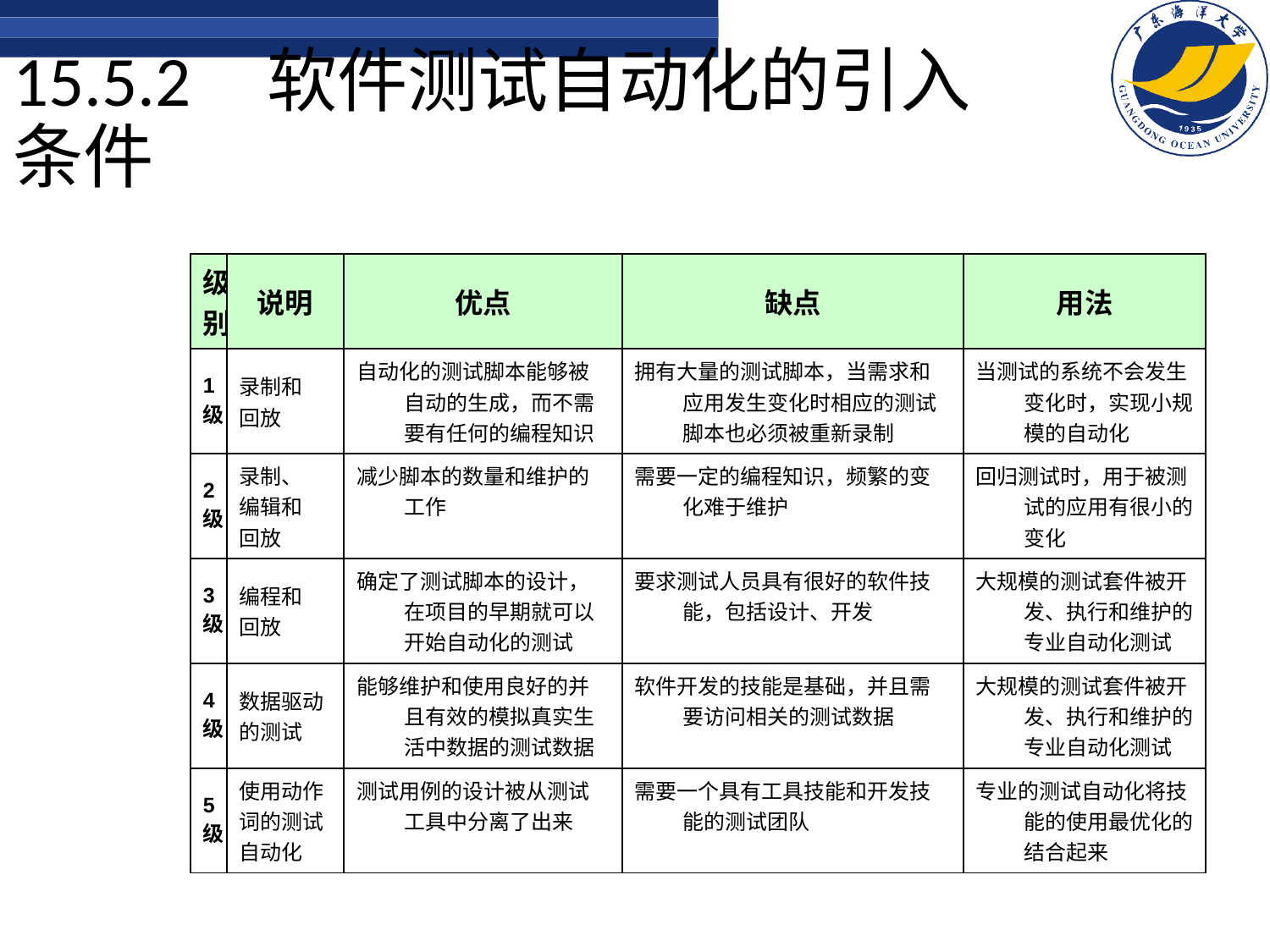

# 15.5.2	软件测试自动化的引入条件
| 级 别 | 说明 | 优点 | 缺点 | 用法 |
| --- | --- | --- | --- | --- |
| 1 级 | 录制和 回放 | 自动化的测试脚本能够被自动的生成，而不需要有任何的编程知识 | 拥有大量的测试脚本，当需求和应用发生变化时相应的测试脚本也必须被重新录制 | 当测试的系统不会发生变化时，实现小规模的自动化 |
| 2 级 | 录制、 编辑和 回放 | 减少脚本的数量和维护的工作 | 需要一定的编程知识，频繁的变化难于维护 | 回归测试时，用于被测试的应用有很小的变化 |
| 3 级 | 编程和 回放 | 确定了测试脚本的设计，在项目的早期就可以开始自动化的测试 | 要求测试人员具有很好的软件技能，包括设计、开发 | 大规模的测试套件被开发、执行和维护的专业自动化测试 |
| 4 级 | 数据驱动 的测试 | 能够维护和使用良好的并且有效的模拟真实生活中数据的测试数据 | 软件开发的技能是基础，并且需要访问相关的测试数据 | 大规模的测试套件被开发、执行和维护的专业自动化测试 |
| 5 级 | 使用动作 词的测试 自动化 | 测试用例的设计被从测试工具中分离了出来 | 需要一个具有工具技能和开发技能的测试团队 | 专业的测试自动化将技能的使用最优化的结合起来 |
41